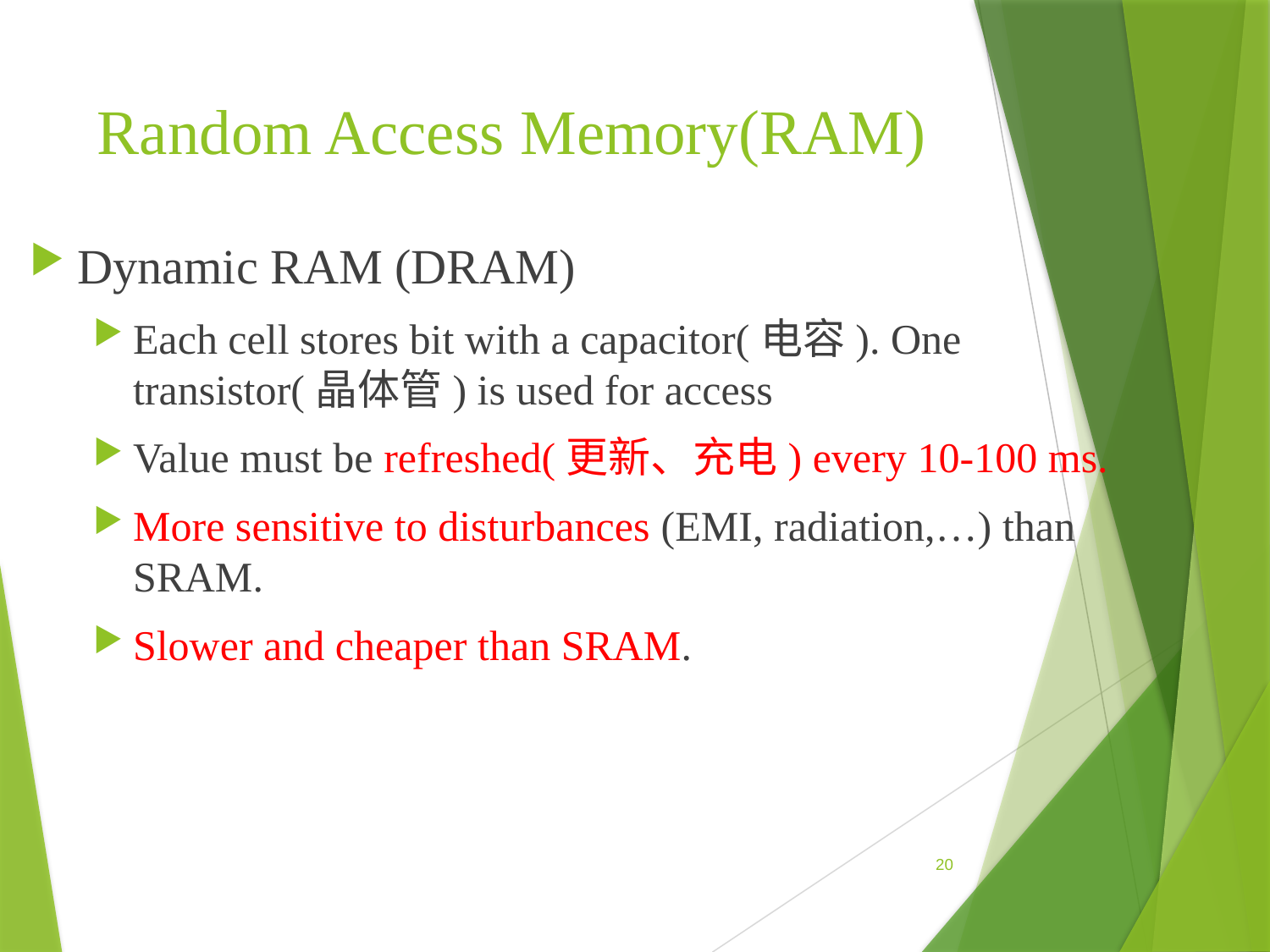

# Random Access Memory(RAM)
Dynamic RAM (DRAM)
Each cell stores bit with a capacitor(电容). One transistor(晶体管) is used for access
Value must be refreshed(更新、充电) every 10-100 ms.
More sensitive to disturbances (EMI, radiation,…) than SRAM.
Slower and cheaper than SRAM.

20